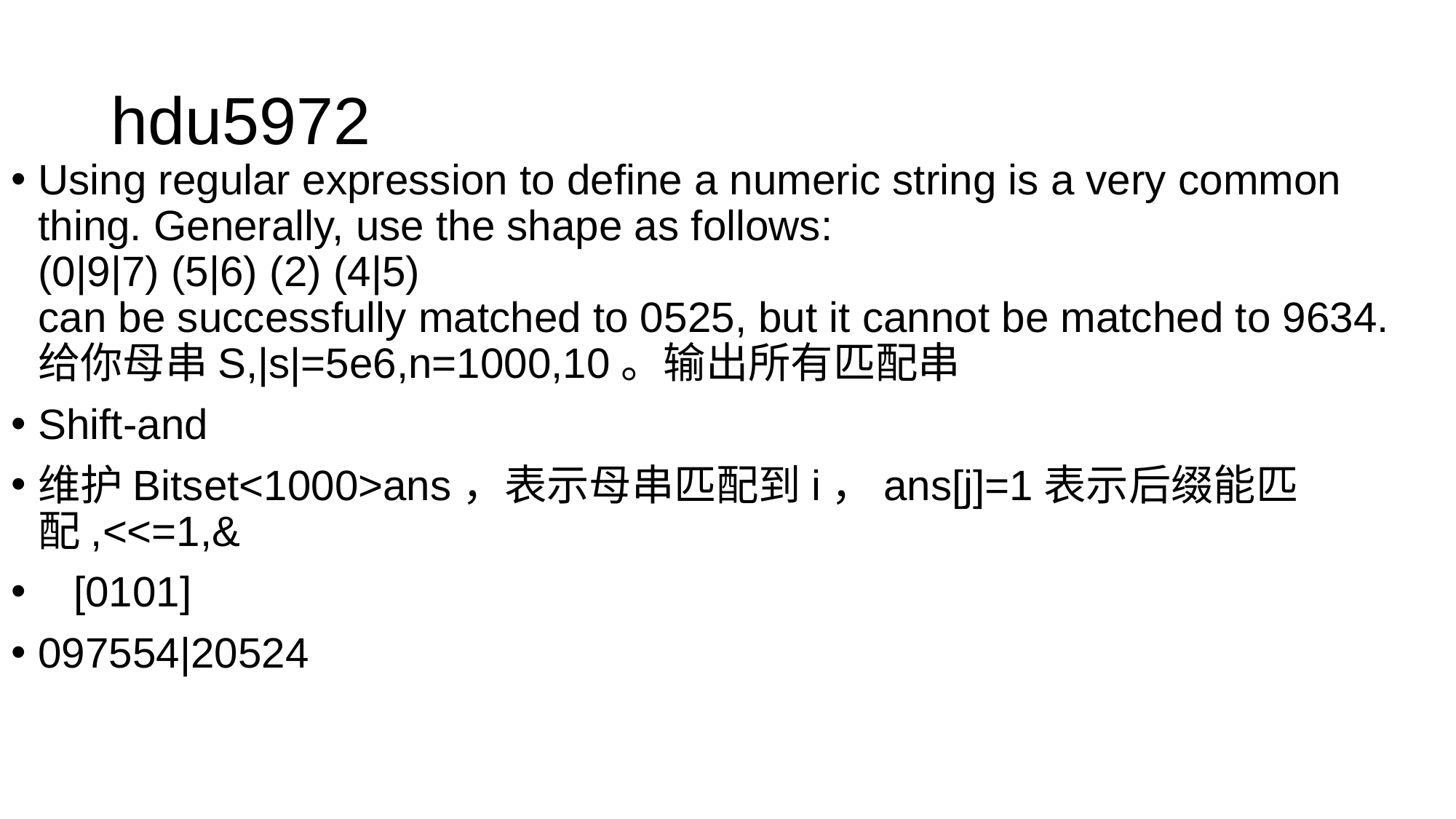

# hdu5972
Using regular expression to define a numeric string is a very common thing. Generally, use the shape as follows:
(0|9|7) (5|6) (2) (4|5)
can be successfully matched to 0525, but it cannot be matched to 9634.
给你母串S,|s|=5e6,n=1000,10。输出所有匹配串
Shift-and
维护Bitset<1000>ans，表示母串匹配到i，ans[j]=1表示后缀能匹配,<<=1,&
   [0101]
097554|20524